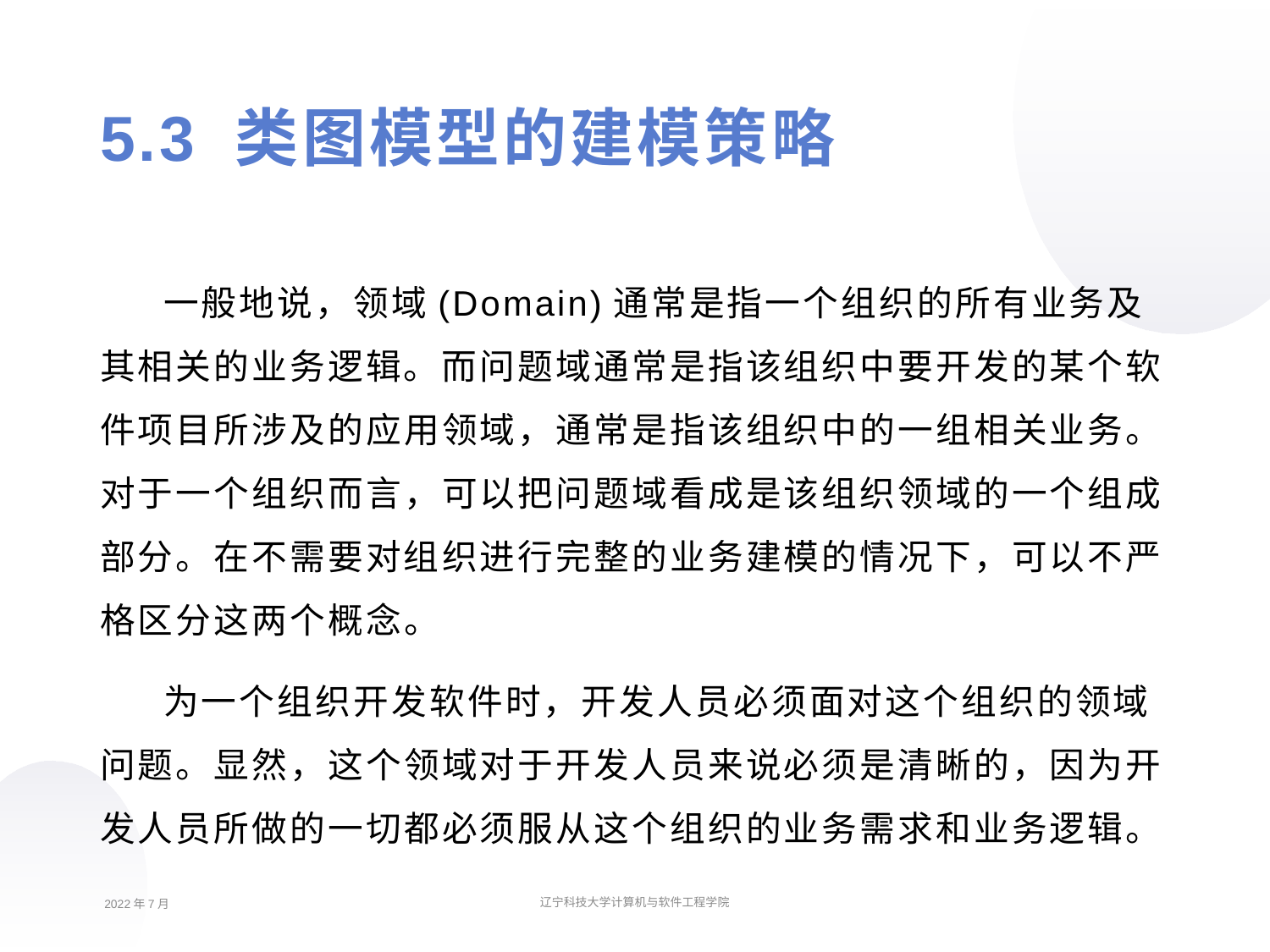

5.3 类图模型的建模策略
一般地说，领域(Domain)通常是指一个组织的所有业务及其相关的业务逻辑。而问题域通常是指该组织中要开发的某个软件项目所涉及的应用领域，通常是指该组织中的一组相关业务。对于一个组织而言，可以把问题域看成是该组织领域的一个组成部分。在不需要对组织进行完整的业务建模的情况下，可以不严格区分这两个概念。
为一个组织开发软件时，开发人员必须面对这个组织的领域问题。显然，这个领域对于开发人员来说必须是清晰的，因为开发人员所做的一切都必须服从这个组织的业务需求和业务逻辑。

2022年7月
辽宁科技大学计算机与软件工程学院
76